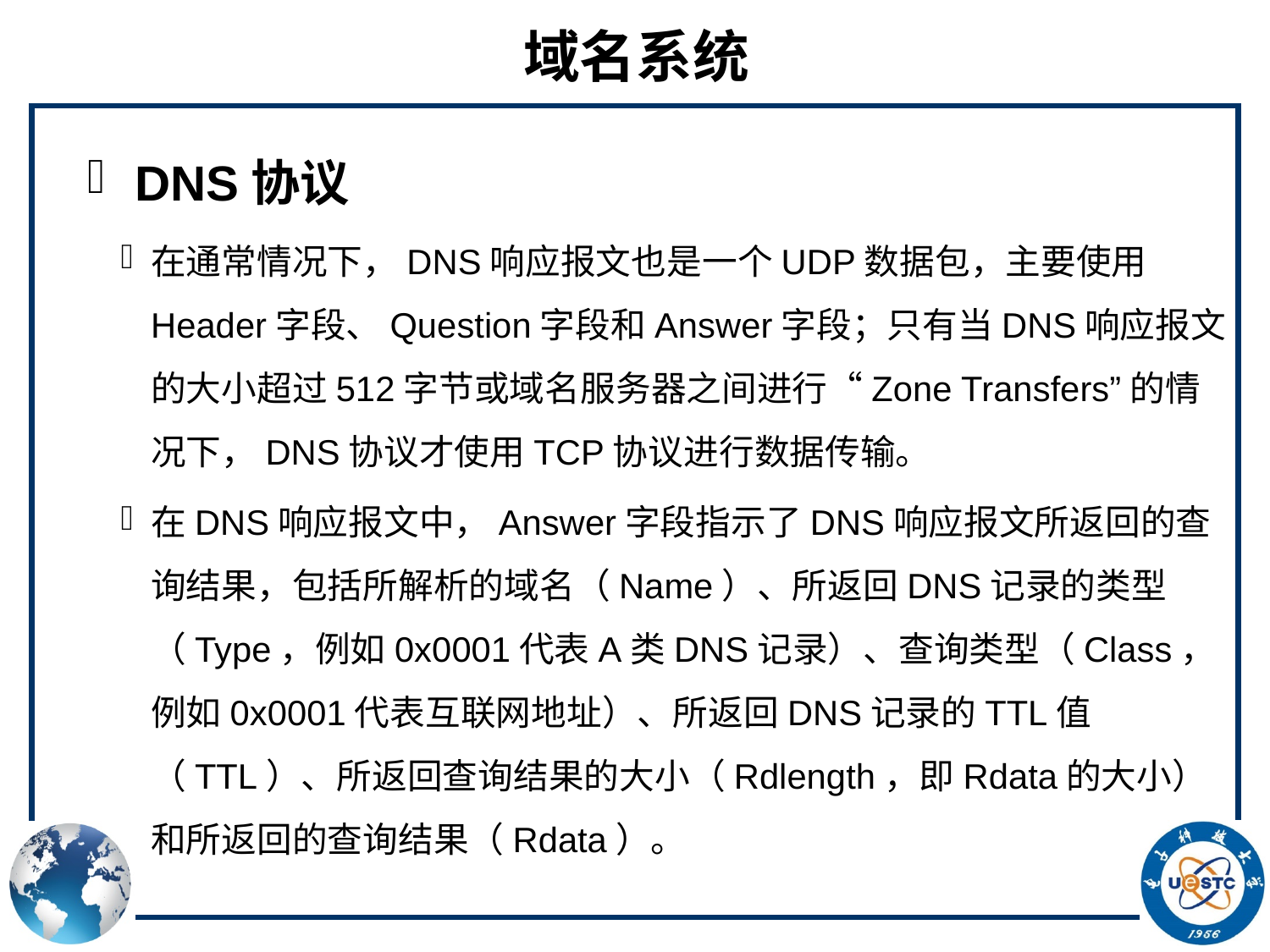

# 域名系统
DNS协议
在通常情况下，DNS响应报文也是一个UDP数据包，主要使用Header字段、Question字段和Answer字段；只有当DNS响应报文的大小超过512字节或域名服务器之间进行“Zone Transfers”的情况下，DNS协议才使用TCP协议进行数据传输。
在DNS响应报文中，Answer字段指示了DNS响应报文所返回的查询结果，包括所解析的域名（Name）、所返回DNS记录的类型（Type，例如0x0001代表A类DNS记录）、查询类型（Class，例如0x0001代表互联网地址）、所返回DNS记录的TTL值（TTL）、所返回查询结果的大小（Rdlength，即Rdata的大小）和所返回的查询结果（Rdata）。